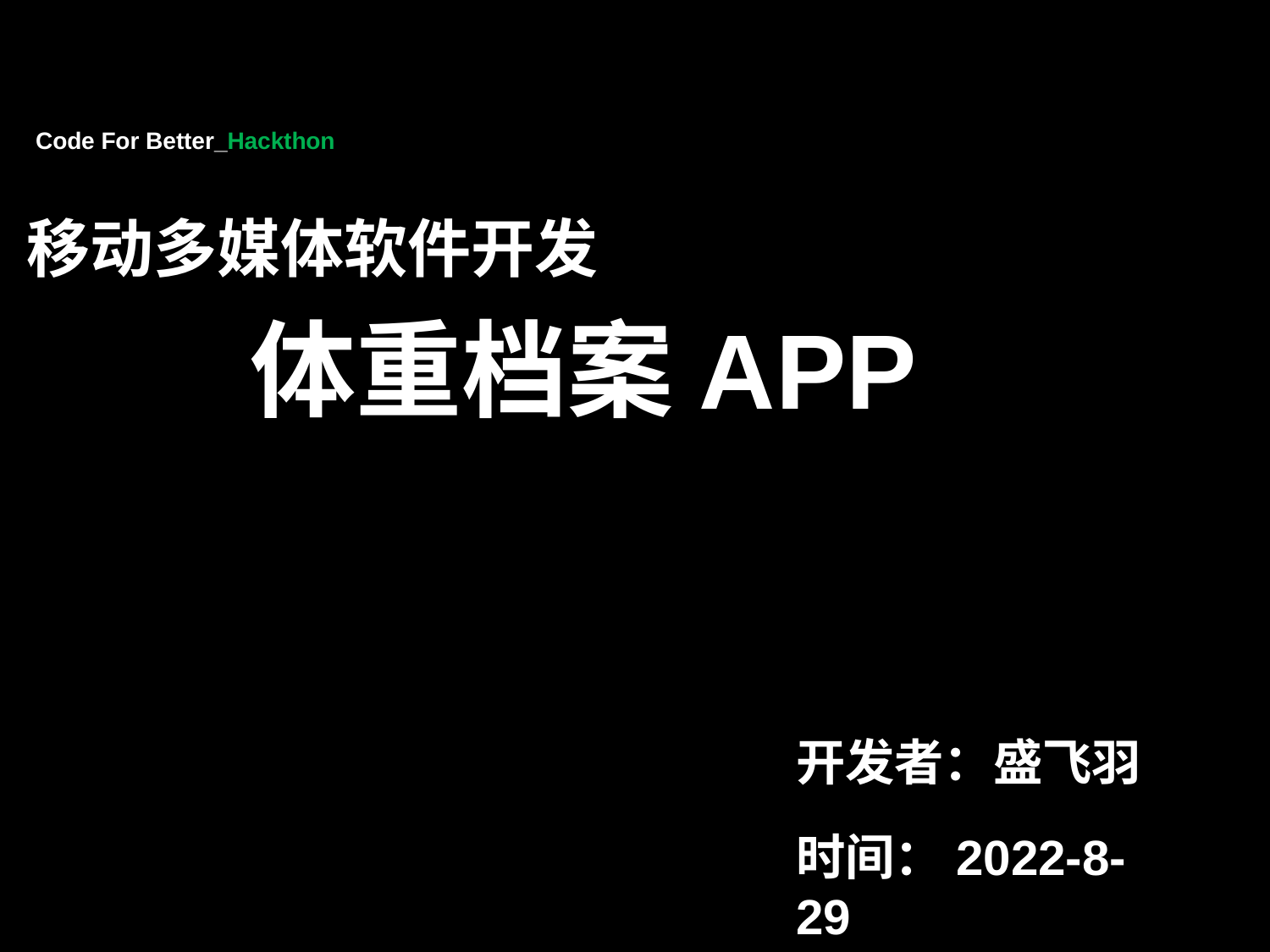

Code For Better_Hackthon
移动多媒体软件开发之
体重档案APP
开发者：盛飞羽
时间：2022-8-29